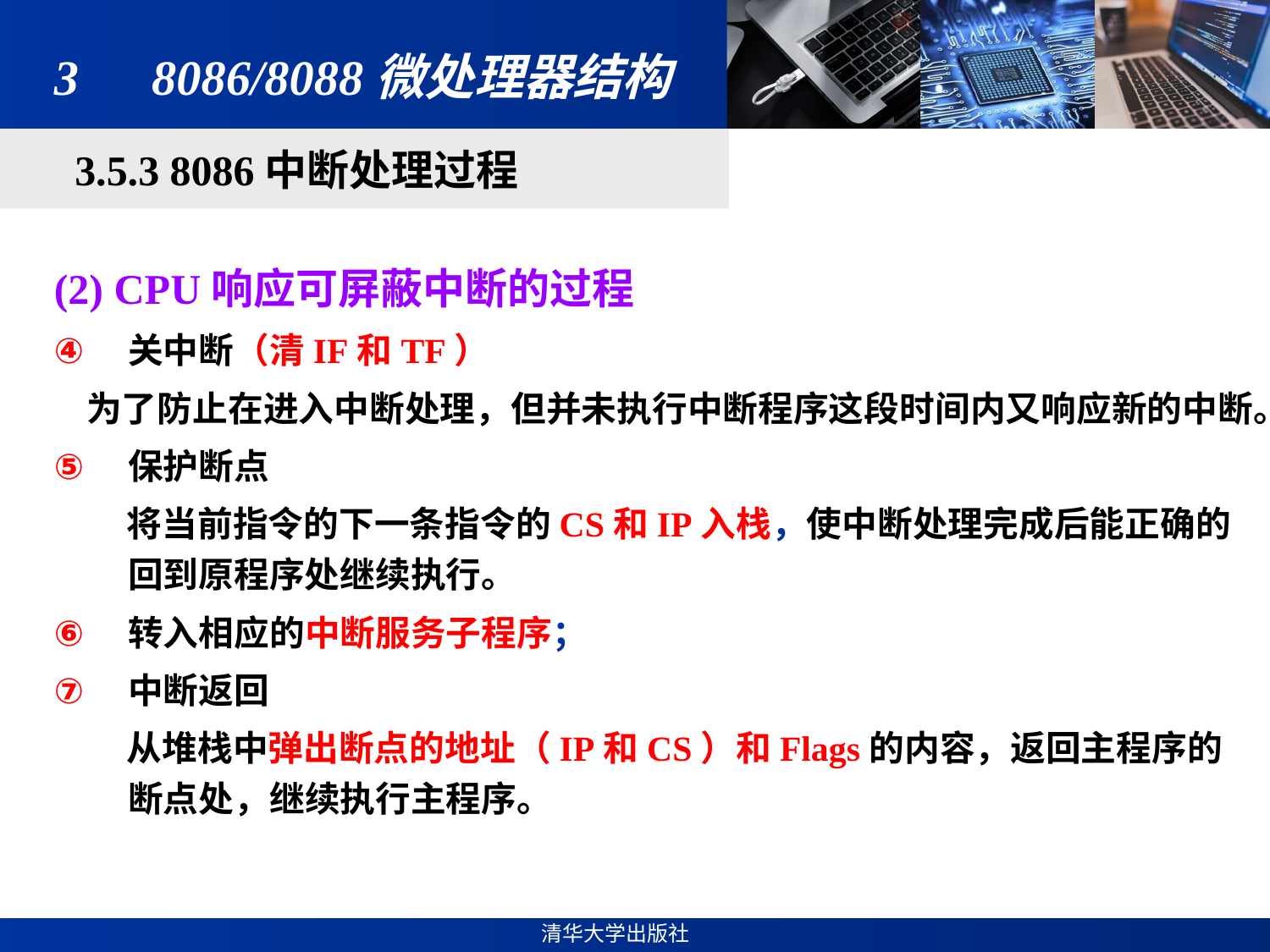

# 3　8086/8088微处理器结构
3.5.3 8086中断处理过程

(2) CPU响应可屏蔽中断的过程
关中断（清IF和TF）
   为了防止在进入中断处理，但并未执行中断程序这段时间内又响应新的中断。
保护断点
        将当前指令的下一条指令的CS和IP入栈，使中断处理完成后能正确的回到原程序处继续执行。
转入相应的中断服务子程序；
中断返回
        从堆栈中弹出断点的地址（IP和CS）和Flags的内容，返回主程序的断点处，继续执行主程序。